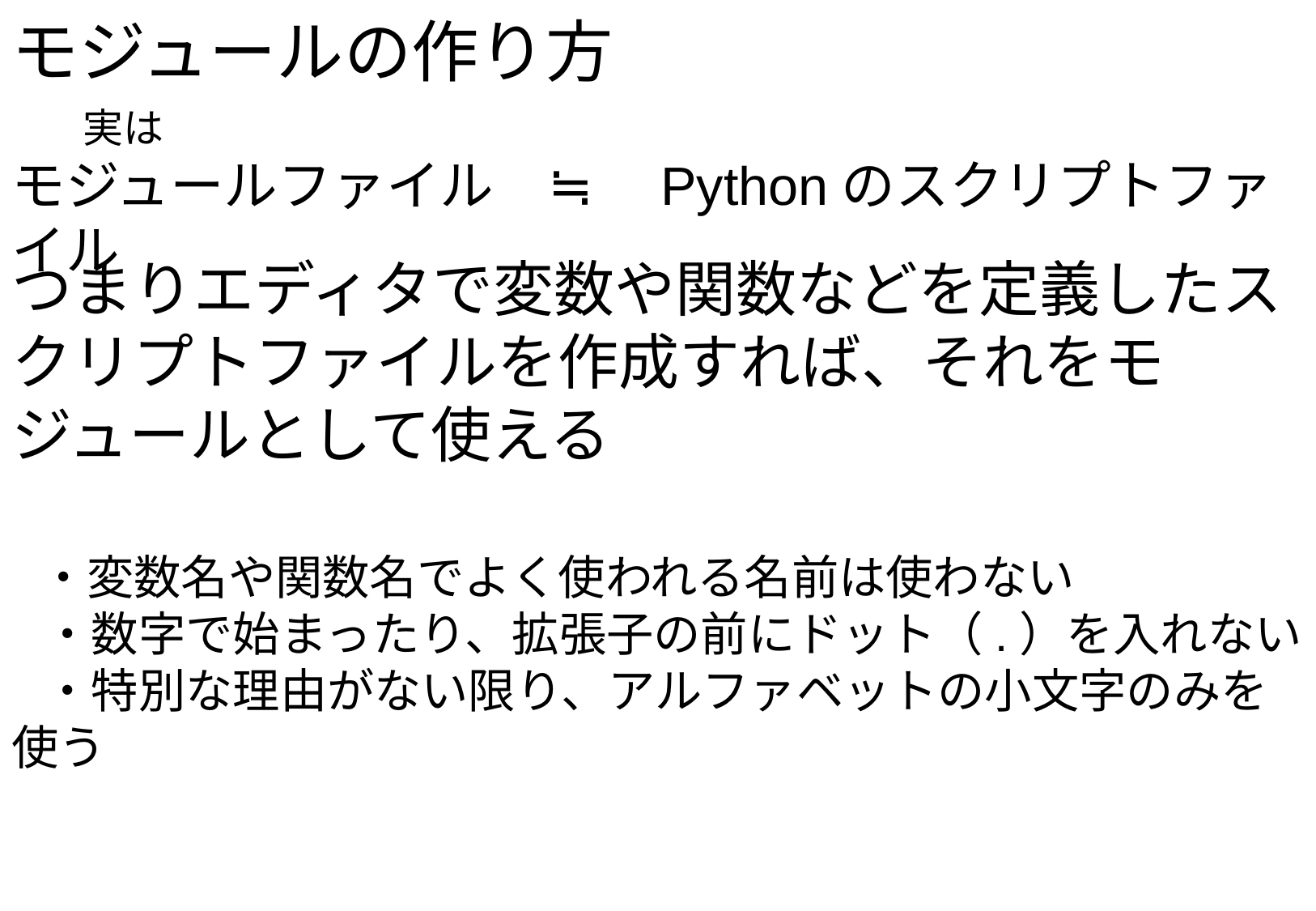

モジュールの作り方
　　実は
モジュールファイル　≒　Pythonのスクリプトファイル
つまりエディタで変数や関数などを定義したスクリプトファイルを作成すれば、それをモジュールとして使える
   ・変数名や関数名でよく使われる名前は使わない
  ・数字で始まったり、拡張子の前にドット（.）を入れない
  ・特別な理由がない限り、アルファベットの小文字のみを使う